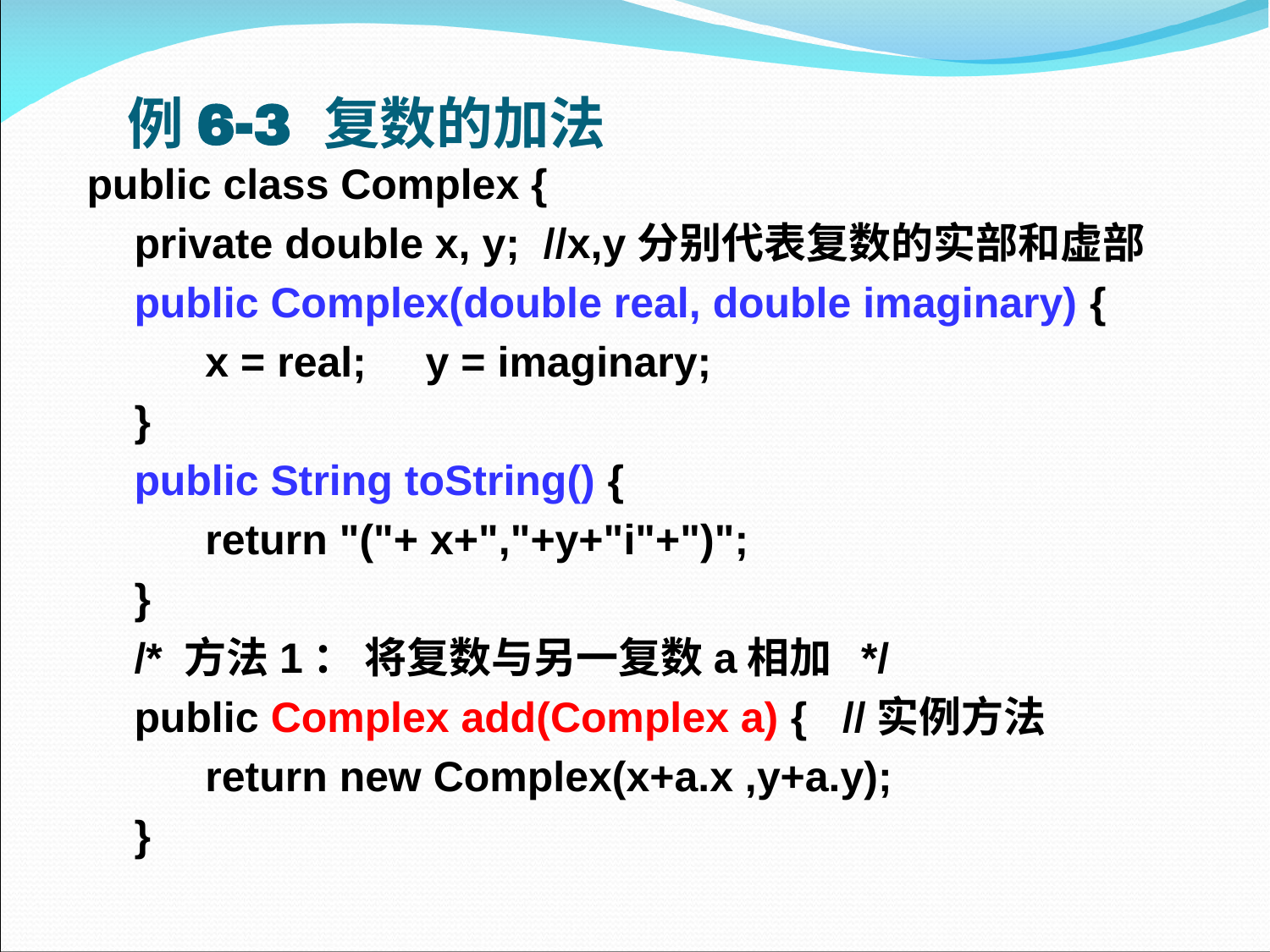

# 例6-3 复数的加法
public class Complex {
    private double x, y;  //x,y分别代表复数的实部和虚部
    public Complex(double real, double imaginary) {
          x = real;     y = imaginary;
    }
    public String toString() {
          return "("+ x+","+y+"i"+")";
    }
    /* 方法1： 将复数与另一复数a相加  */
    public Complex add(Complex a) {   //实例方法
          return new Complex(x+a.x ,y+a.y);
    }